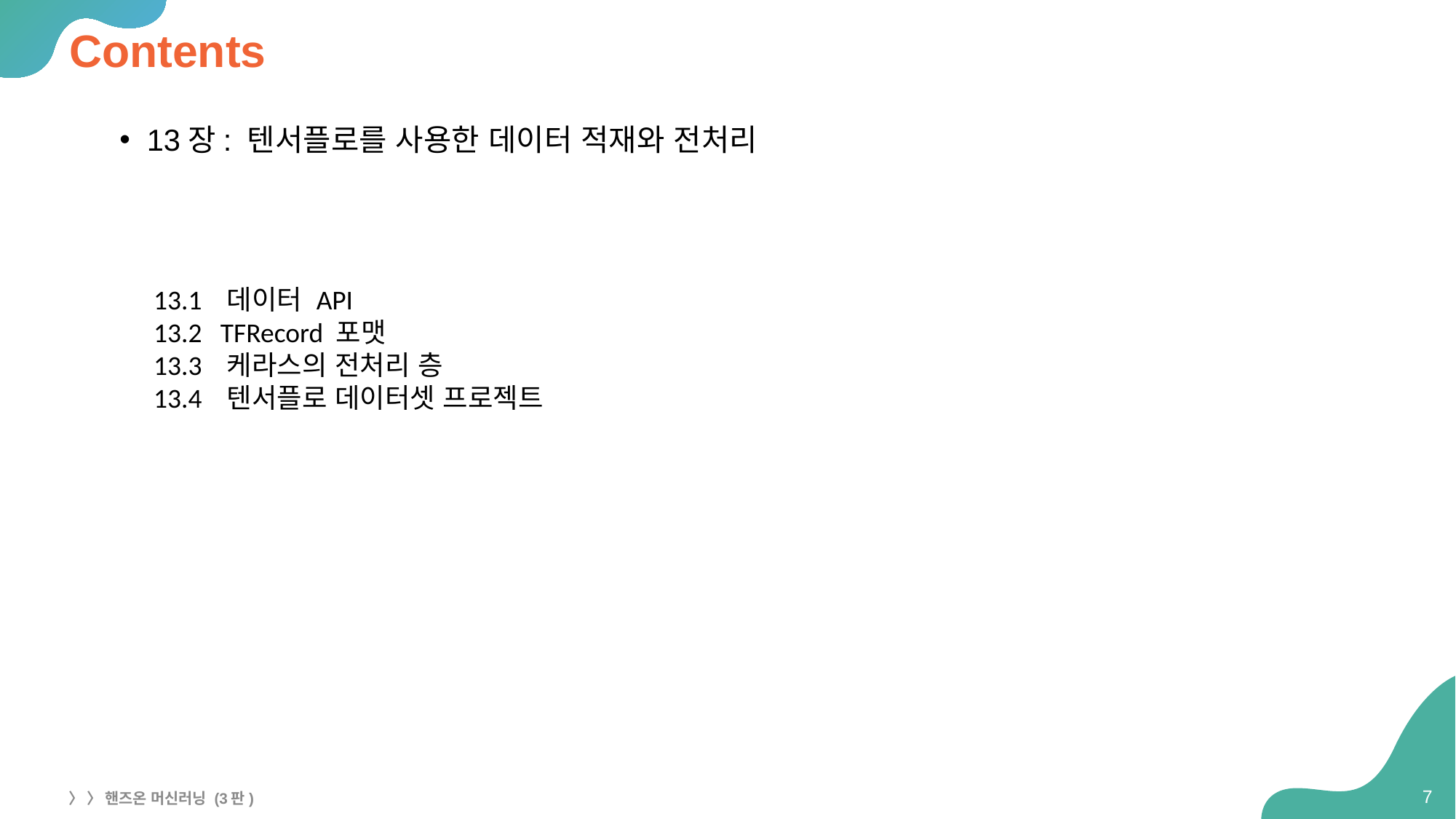

# Contents
13장: 텐서플로를 사용한 데이터 적재와 전처리

13.1   데이터 API
13.2   TFRecord 포맷
13.3   케라스의 전처리 층
13.4   텐서플로 데이터셋 프로젝트

7
〉 〉 핸즈온 머신러닝 (3판)